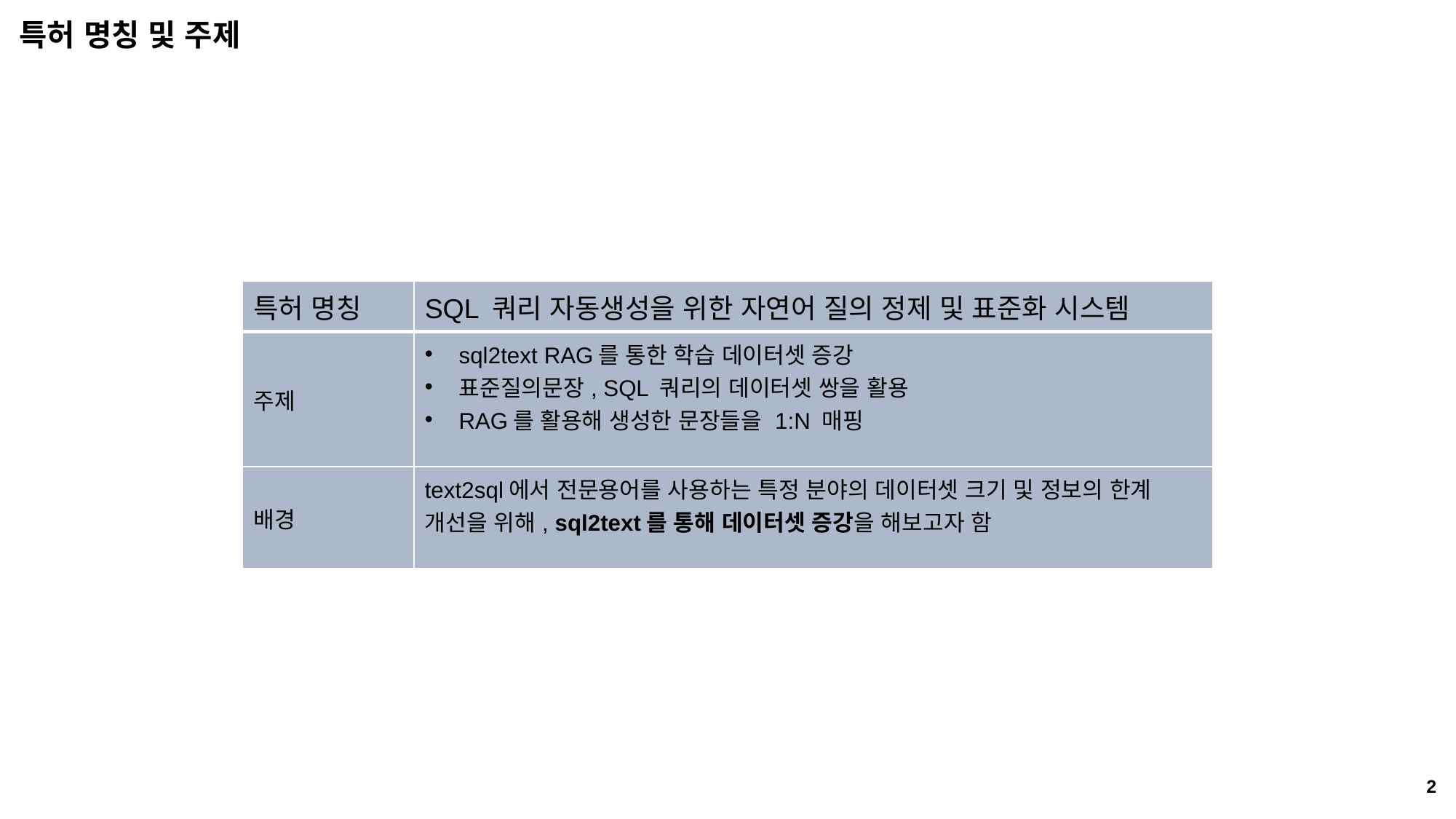

특허 명칭 및 주제
| 특허 명칭 | SQL 쿼리 자동생성을 위한 자연어 질의 정제 및 표준화 시스템 |
| --- | --- |
| 주제 | sql2text RAG를 통한 학습 데이터셋 증강 표준질의문장, SQL 쿼리의 데이터셋 쌍을 활용 RAG를 활용해 생성한 문장들을 1:N 매핑 |
| 배경 | text2sql에서 전문용어를 사용하는 특정 분야의 데이터셋 크기 및 정보의 한계 개선을 위해, sql2text를 통해 데이터셋 증강을 해보고자 함 |
2